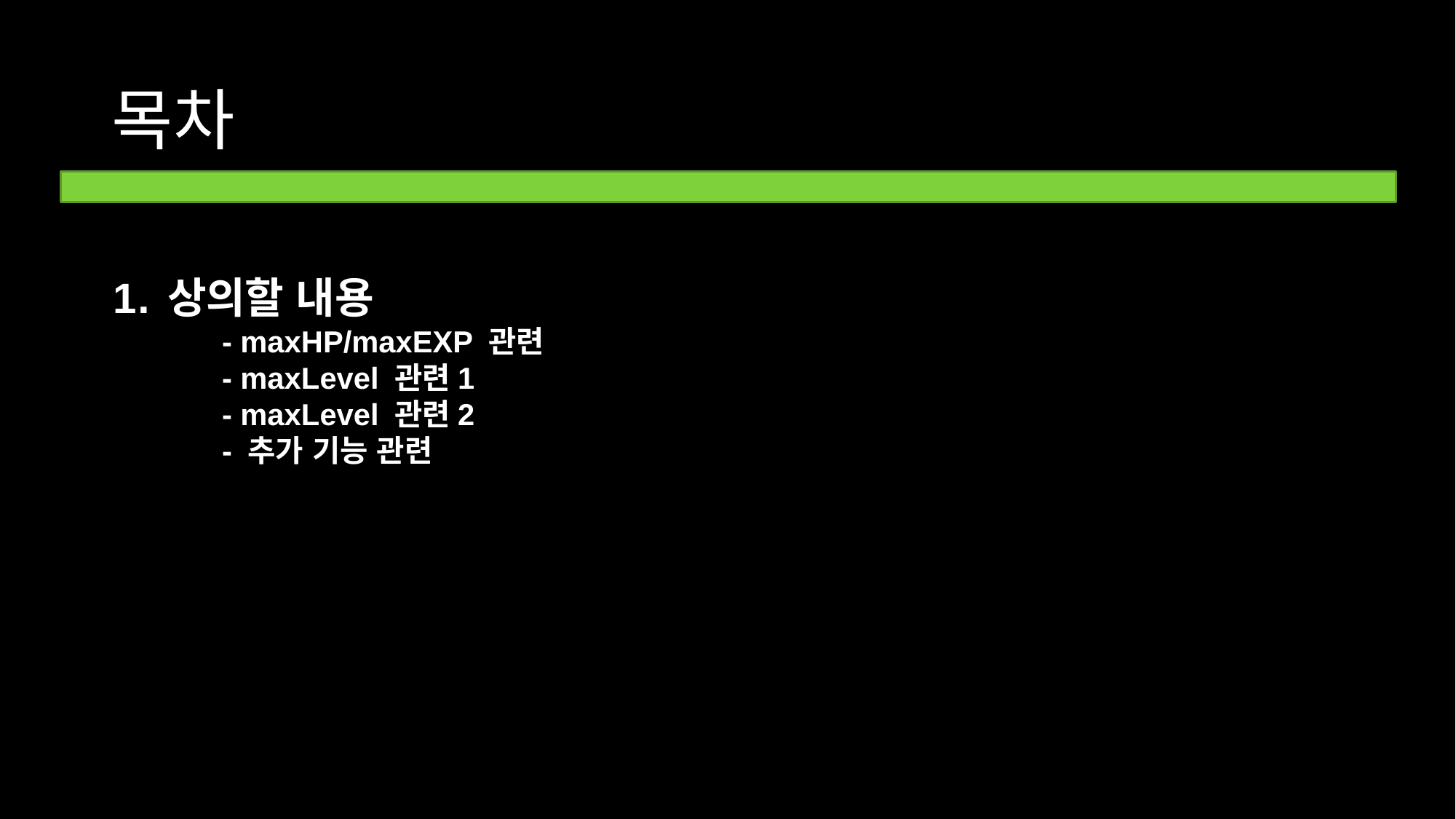

# 목차

상의할 내용
	- maxHP/maxEXP 관련
	- maxLevel 관련1
	- maxLevel 관련2
	- 추가 기능 관련